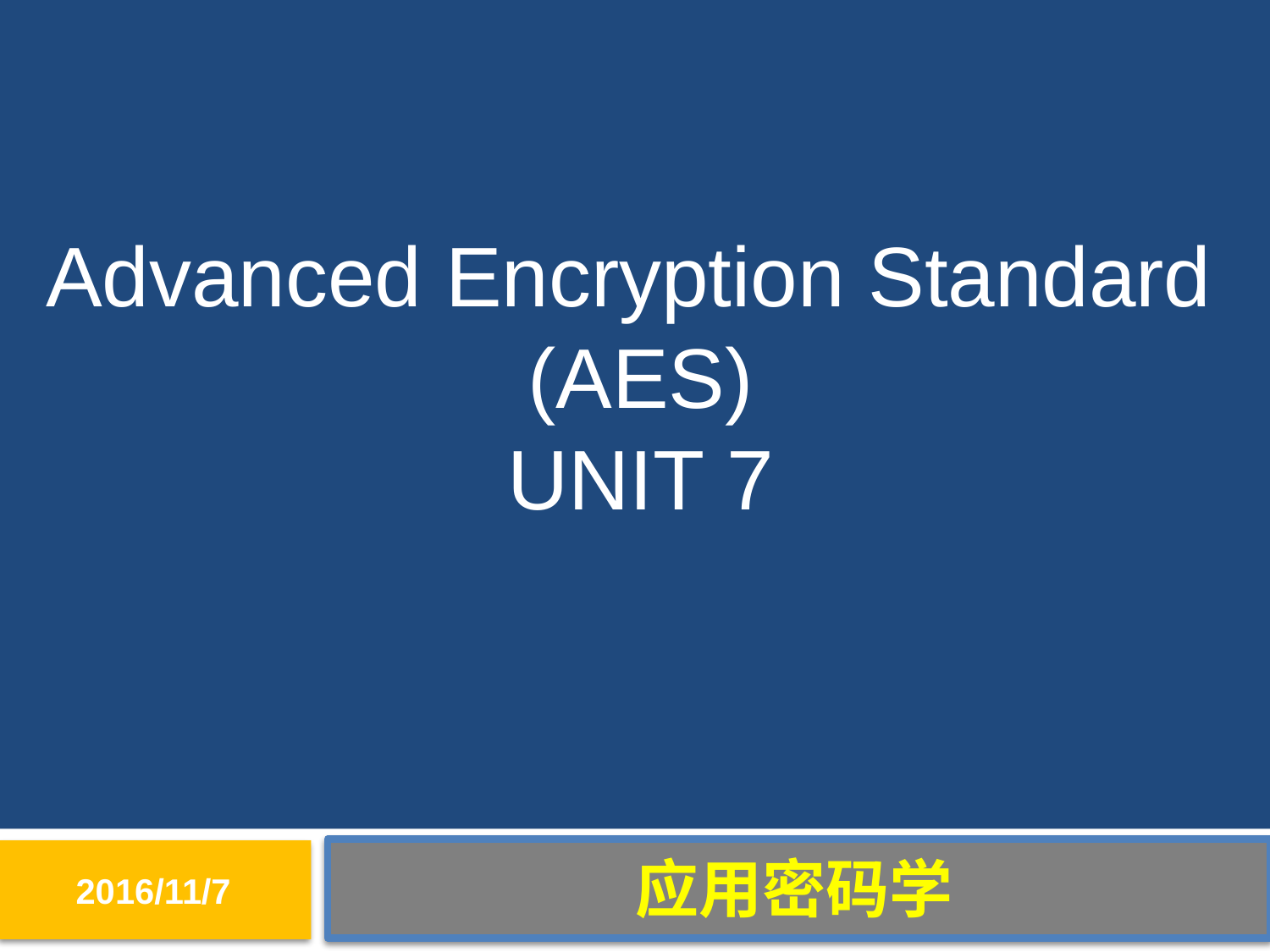

Advanced Encryption Standard
(AES)
UNIT 7
应用密码学
2016/11/7